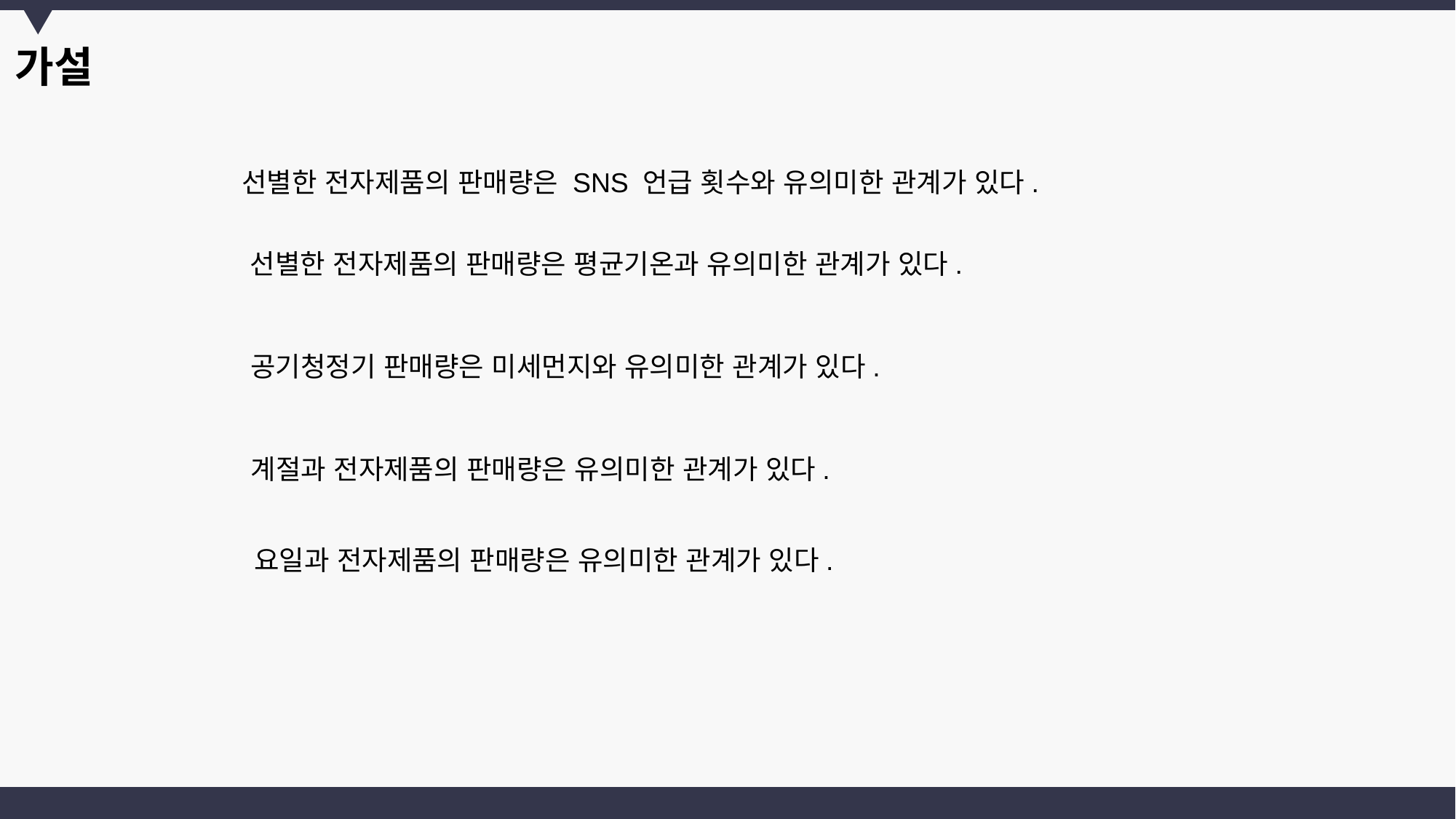

가설
선별한 전자제품의 판매량은 SNS 언급 횟수와 유의미한 관계가 있다.
선별한 전자제품의 판매량은 평균기온과 유의미한 관계가 있다.
공기청정기 판매량은 미세먼지와 유의미한 관계가 있다.
계절과 전자제품의 판매량은 유의미한 관계가 있다.
요일과 전자제품의 판매량은 유의미한 관계가 있다.